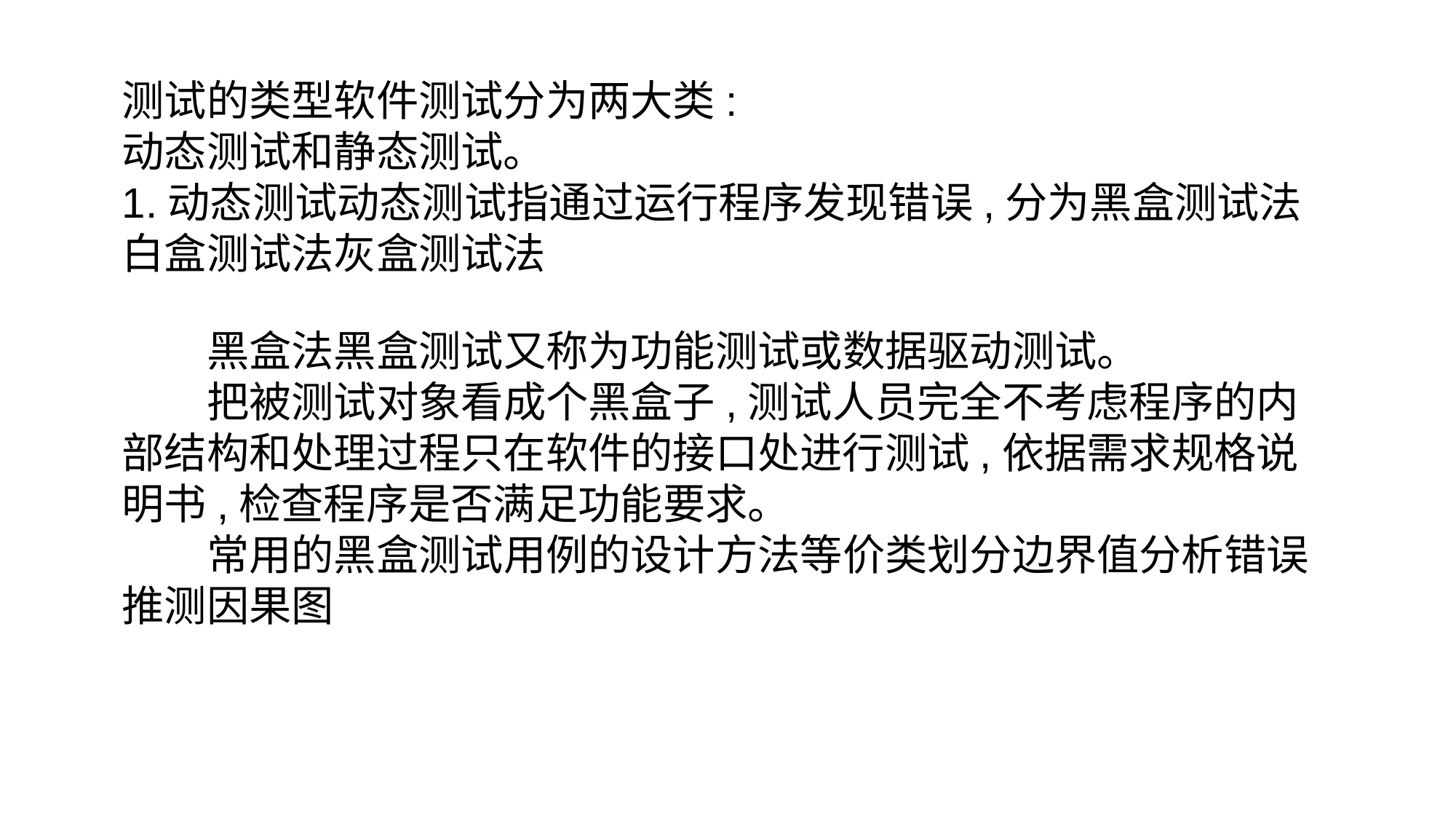

测试的类型软件测试分为两大类:
动态测试和静态测试。
1.动态测试动态测试指通过运行程序发现错误,分为黑盒测试法白盒测试法灰盒测试法
黑盒法黑盒测试又称为功能测试或数据驱动测试。
把被测试对象看成个黑盒子,测试人员完全不考虑程序的内部结构和处理过程只在软件的接口处进行测试,依据需求规格说明书,检查程序是否满足功能要求。
常用的黑盒测试用例的设计方法等价类划分边界值分析错误推测因果图